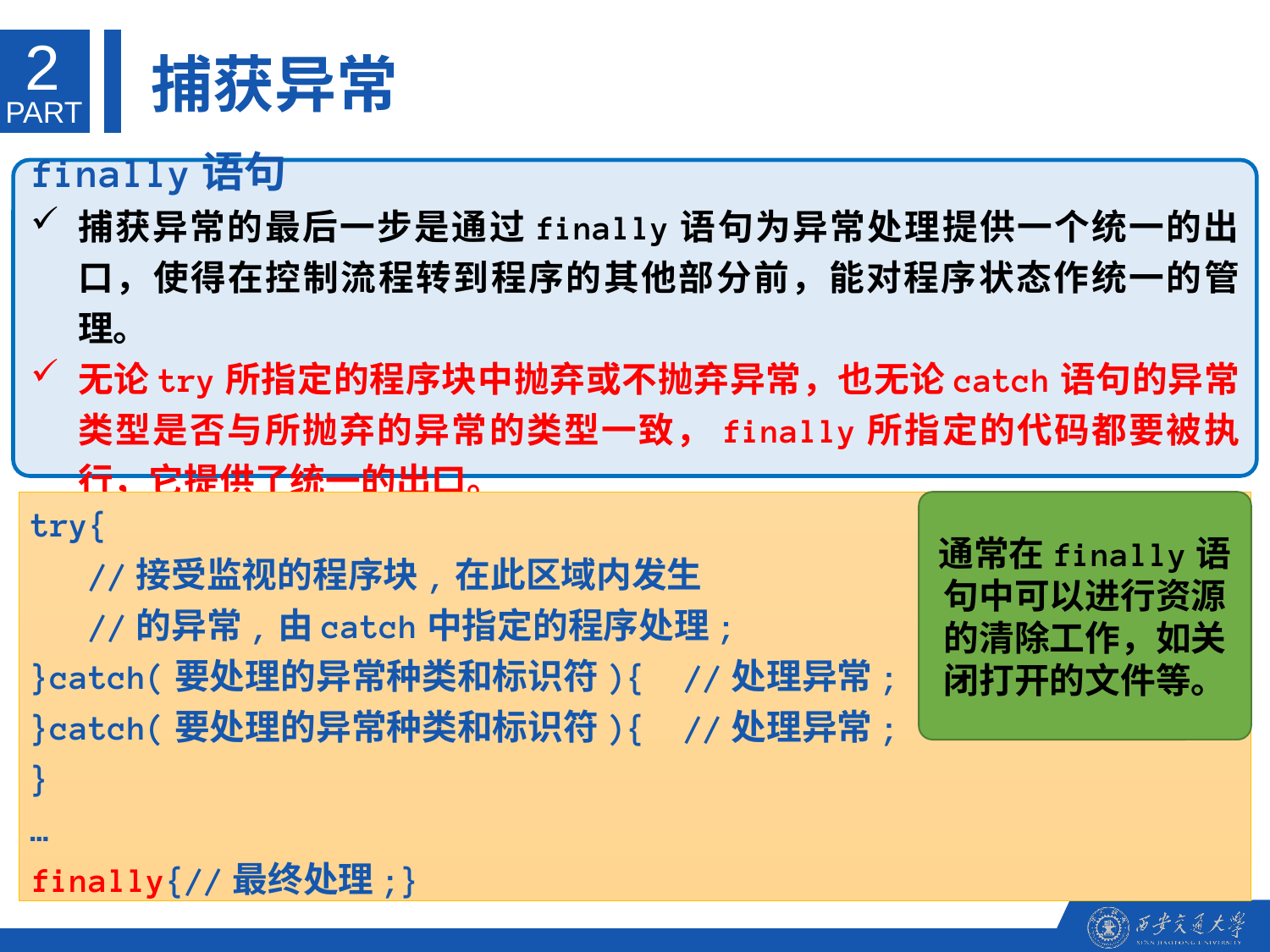

2
捕获异常
PART
finally语句
捕获异常的最后一步是通过finally语句为异常处理提供一个统一的出口，使得在控制流程转到程序的其他部分前，能对程序状态作统一的管理。
无论try所指定的程序块中抛弃或不抛弃异常，也无论catch语句的异常类型是否与所抛弃的异常的类型一致，finally所指定的代码都要被执行，它提供了统一的出口。
try{
   //接受监视的程序块,在此区域内发生
   //的异常,由catch中指定的程序处理;
}catch(要处理的异常种类和标识符){  //处理异常;
}catch(要处理的异常种类和标识符){  //处理异常;
}
…
finally{//最终处理;}
通常在finally语句中可以进行资源的清除工作，如关闭打开的文件等。